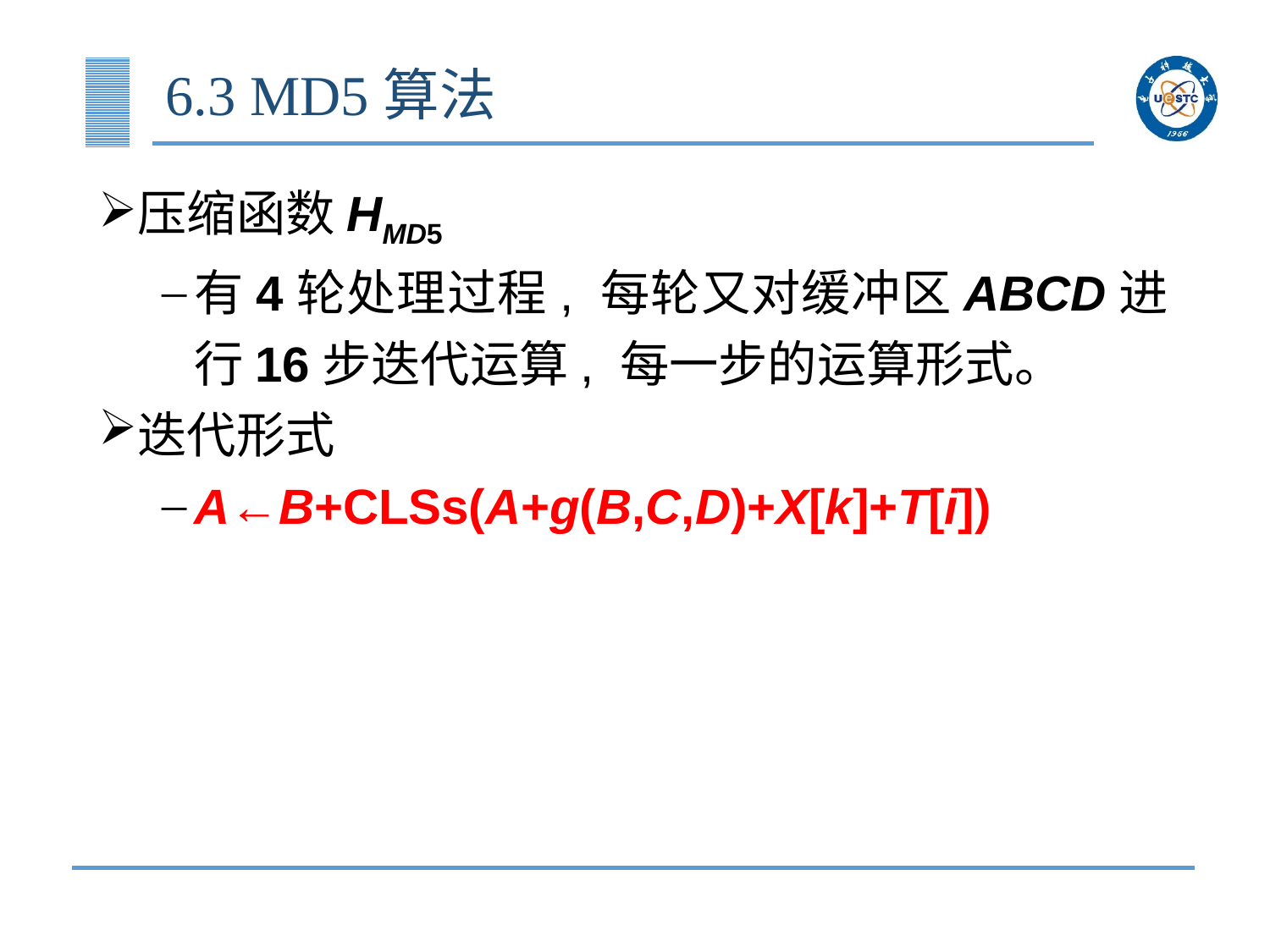

# 6.3 MD5算法
压缩函数HMD5
有4轮处理过程, 每轮又对缓冲区ABCD进行16步迭代运算, 每一步的运算形式。
迭代形式
A←B+CLSs(A+g(B,C,D)+X[k]+T[i])